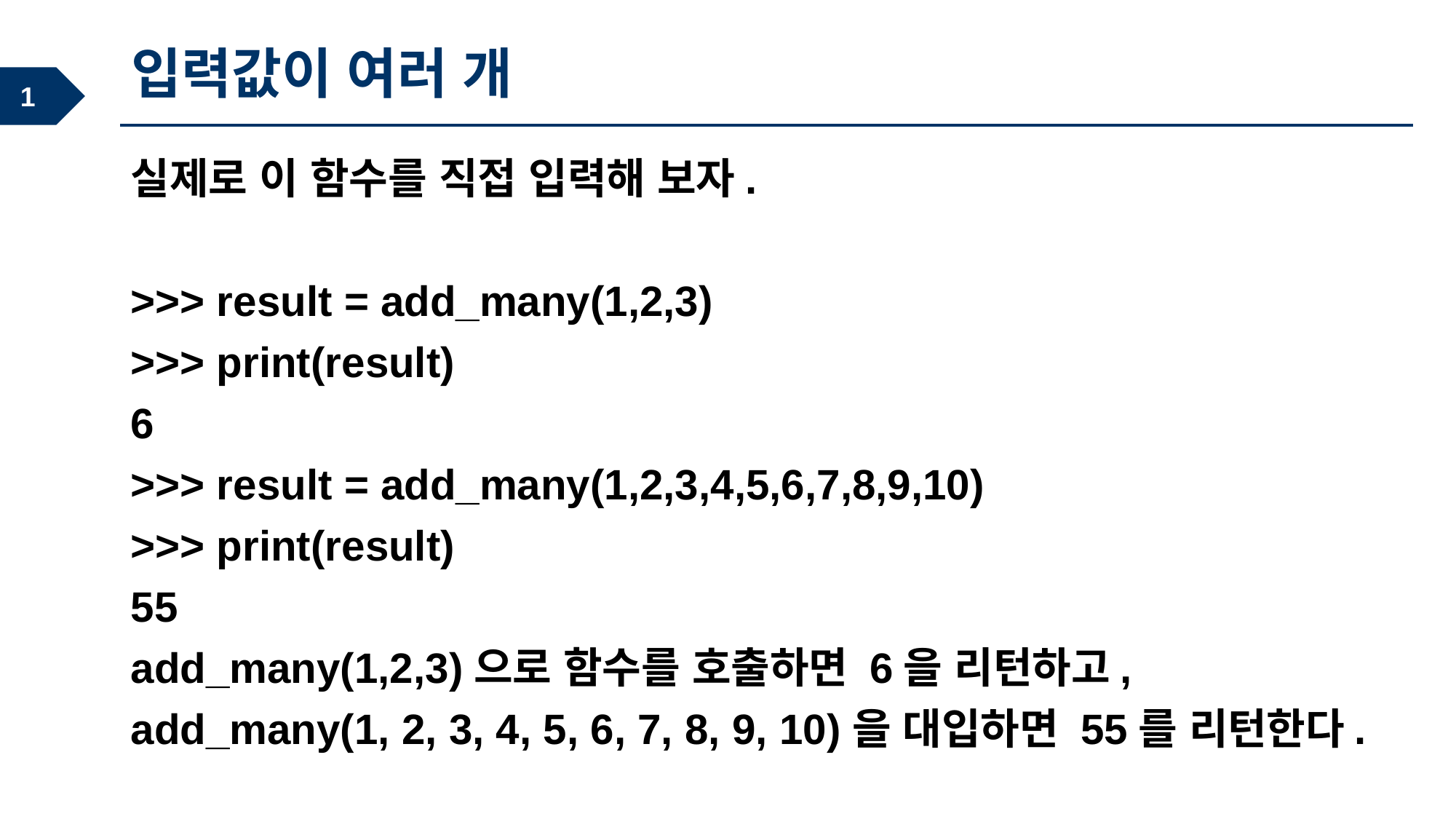

입력값이 여러 개
실제로 이 함수를 직접 입력해 보자.

>>> result = add_many(1,2,3)
>>> print(result)
6
>>> result = add_many(1,2,3,4,5,6,7,8,9,10)
>>> print(result)
55
add_many(1,2,3)으로 함수를 호출하면 6을 리턴하고, add_many(1, 2, 3, 4, 5, 6, 7, 8, 9, 10)을 대입하면 55를 리턴한다.